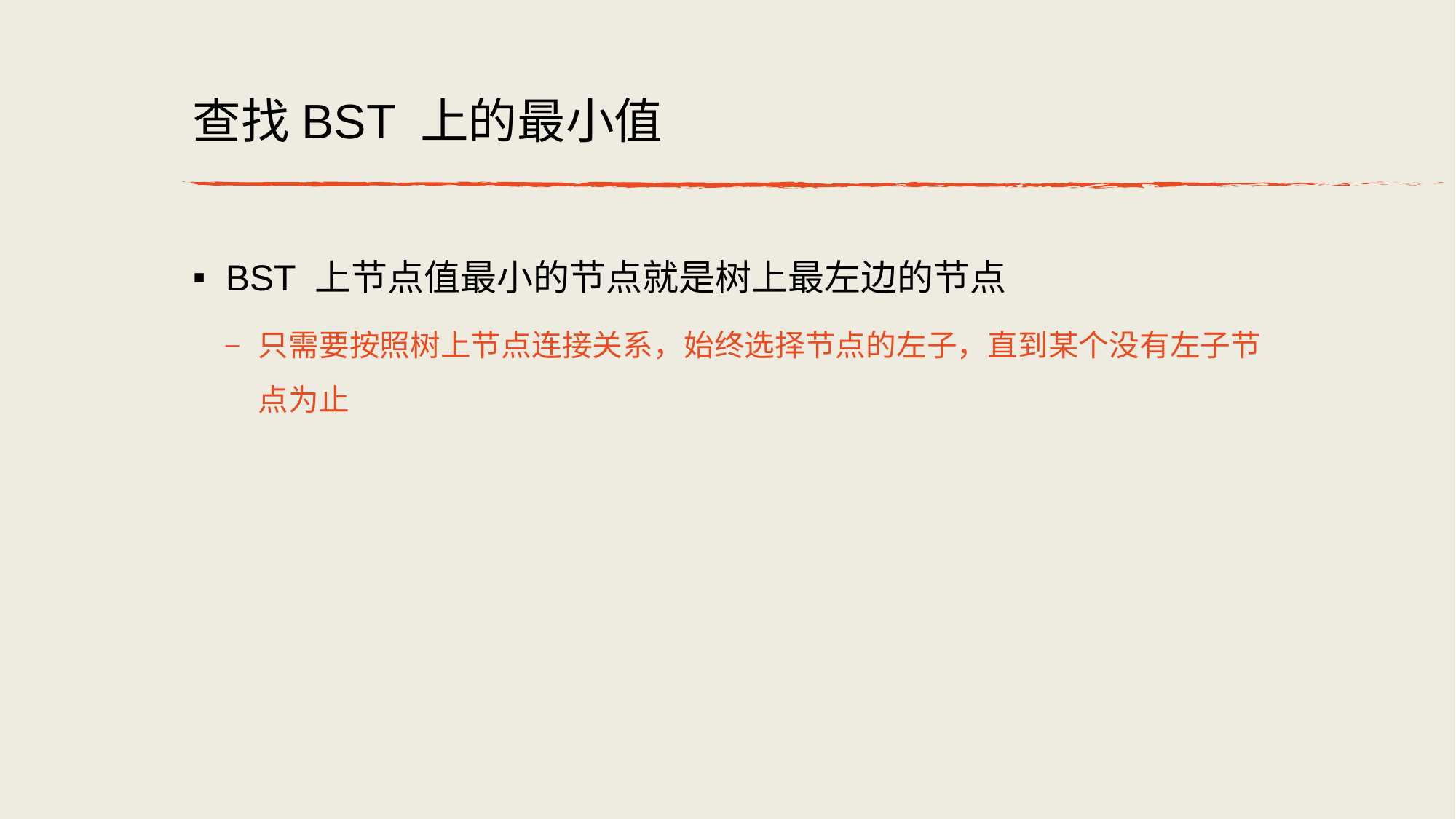

# 查找BST 上的最⼩值
BST 上节点值最⼩的节点就是树上最左边的节点
只需要按照树上节点连接关系，始终选择节点的左⼦，直到某个没有左⼦节点为⽌